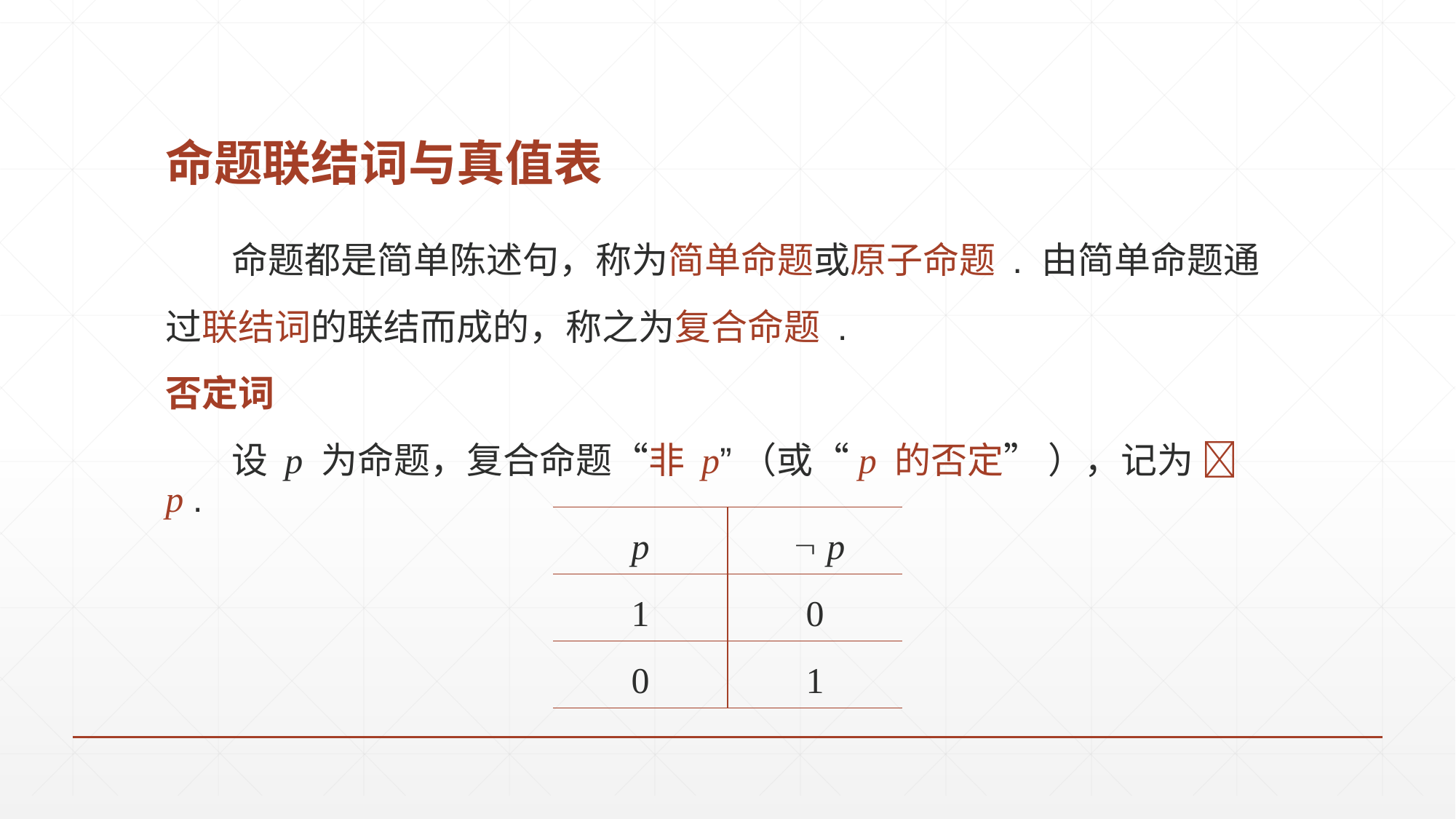

# 命题联结词与真值表
       命题都是简单陈述句，称为简单命题或原子命题 . 由简单命题通
过联结词的联结而成的，称之为复合命题 .
否定词
       设 p 为命题，复合命题“非 p”（或“p 的否定” ），记为 ¬ p .

| p | ¬ p |
| --- | --- |
| 1 | 0 |
| 0 | 1 |